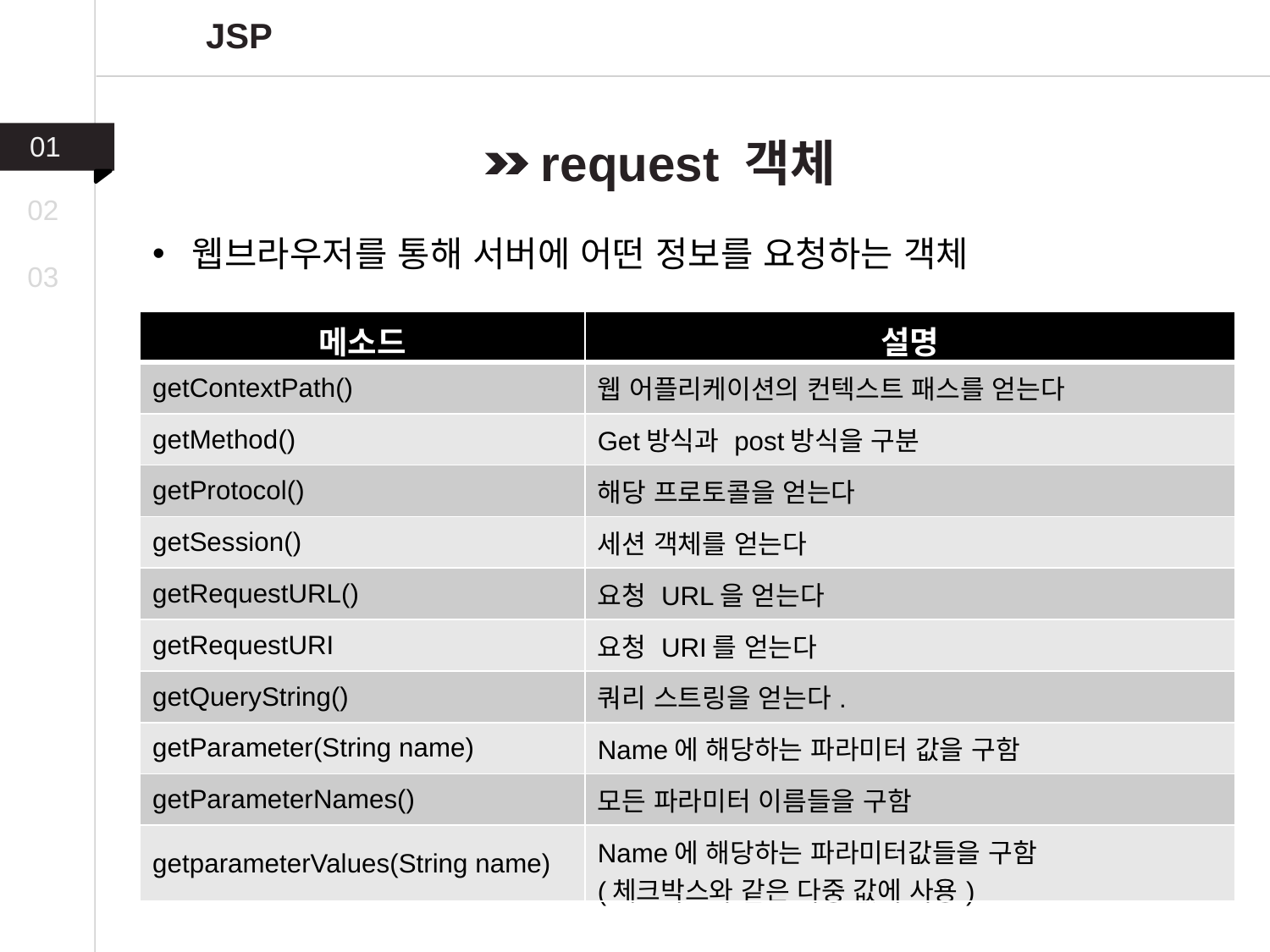

JSP
01

   request 객체

02
웹브라우저를 통해 서버에 어떤 정보를 요청하는 객체
03
| 메소드 | 설명 |
| --- | --- |
| getContextPath() | 웹 어플리케이션의 컨텍스트 패스를 얻는다 |
| getMethod() | Get방식과 post방식을 구분 |
| getProtocol() | 해당 프로토콜을 얻는다 |
| getSession() | 세션 객체를 얻는다 |
| getRequestURL() | 요청 URL을 얻는다 |
| getRequestURI | 요청 URI를 얻는다 |
| getQueryString() | 쿼리 스트링을 얻는다. |
| getParameter(String name) | Name에 해당하는 파라미터 값을 구함 |
| getParameterNames() | 모든 파라미터 이름들을 구함 |
| getparameterValues(String name) | Name에 해당하는 파라미터값들을 구함 (체크박스와 같은 다중 값에 사용) |